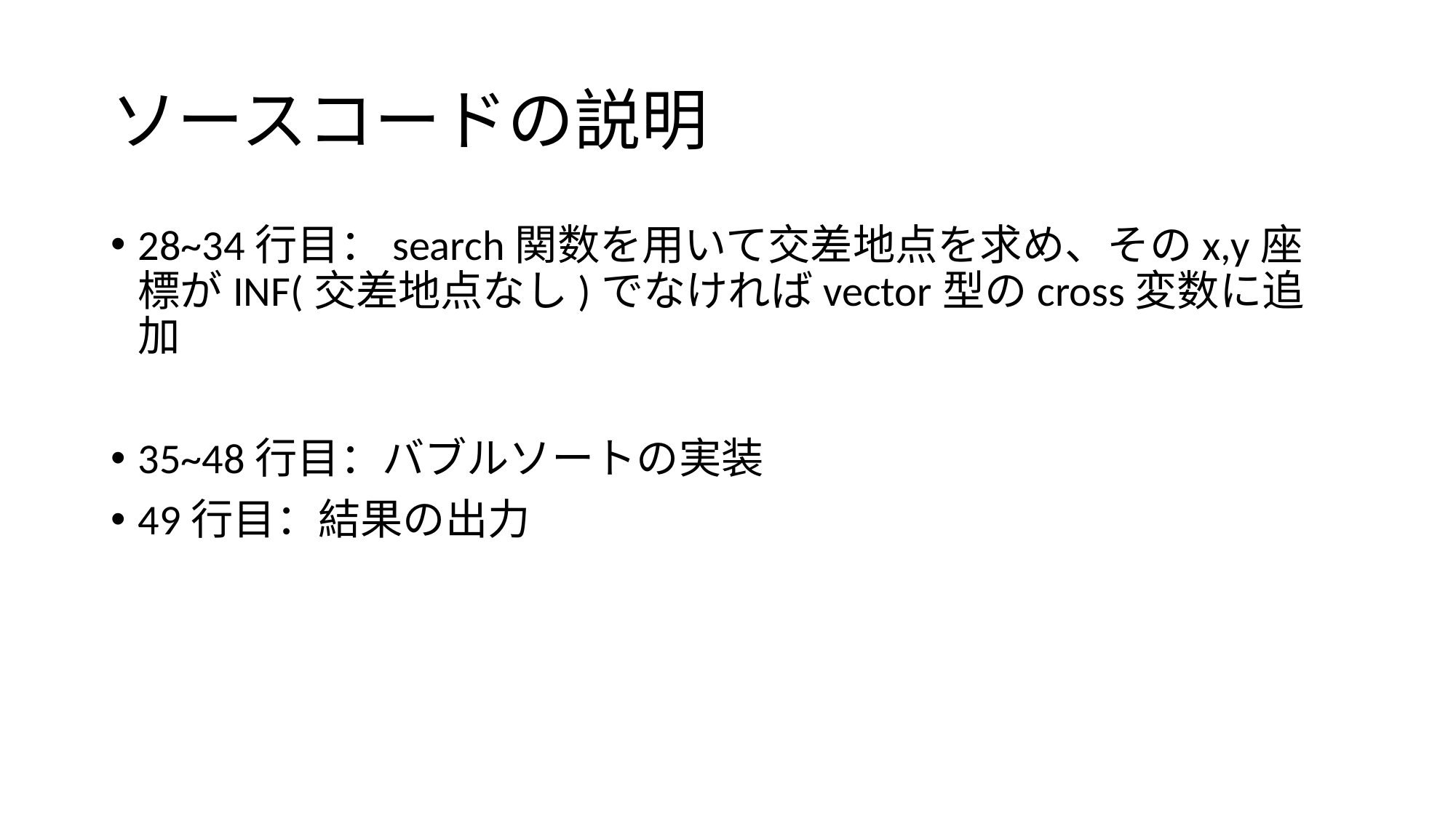

ソースコードの説明
28~34行目：search関数を用いて交差地点を求め、そのx,y座標がINF(交差地点なし)でなければvector型のcross変数に追加

35~48行目：バブルソートの実装
49行目：結果の出力